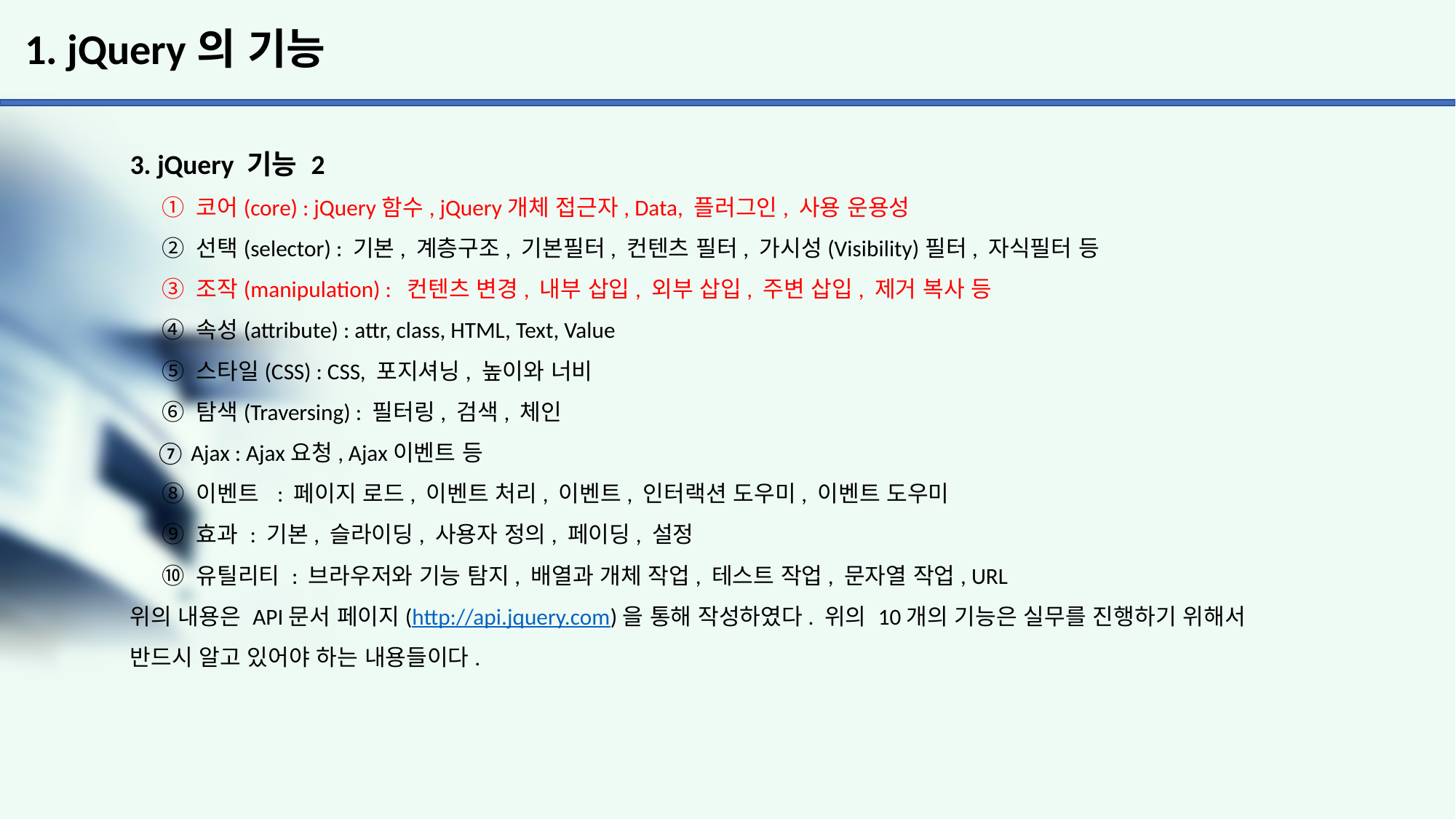

# 1. jQuery의 기능
3. jQuery 기능 2
     ① 코어(core) : jQuery함수, jQuery개체 접근자, Data, 플러그인, 사용 운용성
     ② 선택(selector) : 기본, 계층구조, 기본필터, 컨텐츠 필터, 가시성(Visibility)필터, 자식필터 등
     ③ 조작(manipulation) :  컨텐츠 변경, 내부 삽입, 외부 삽입, 주변 삽입, 제거 복사 등
     ④ 속성(attribute) : attr, class, HTML, Text, Value
     ⑤ 스타일(CSS) : CSS, 포지셔닝, 높이와 너비
     ⑥ 탐색(Traversing) : 필터링, 검색, 체인
     ⑦ Ajax : Ajax요청, Ajax이벤트 등
     ⑧ 이벤트  : 페이지 로드, 이벤트 처리, 이벤트, 인터랙션 도우미, 이벤트 도우미
     ⑨ 효과 : 기본, 슬라이딩, 사용자 정의, 페이딩, 설정
     ⑩ 유틸리티 : 브라우저와 기능 탐지, 배열과 개체 작업, 테스트 작업, 문자열 작업, URL
위의 내용은 API문서 페이지(http://api.jquery.com)을 통해 작성하였다. 위의 10개의 기능은 실무를 진행하기 위해서
반드시 알고 있어야 하는 내용들이다.